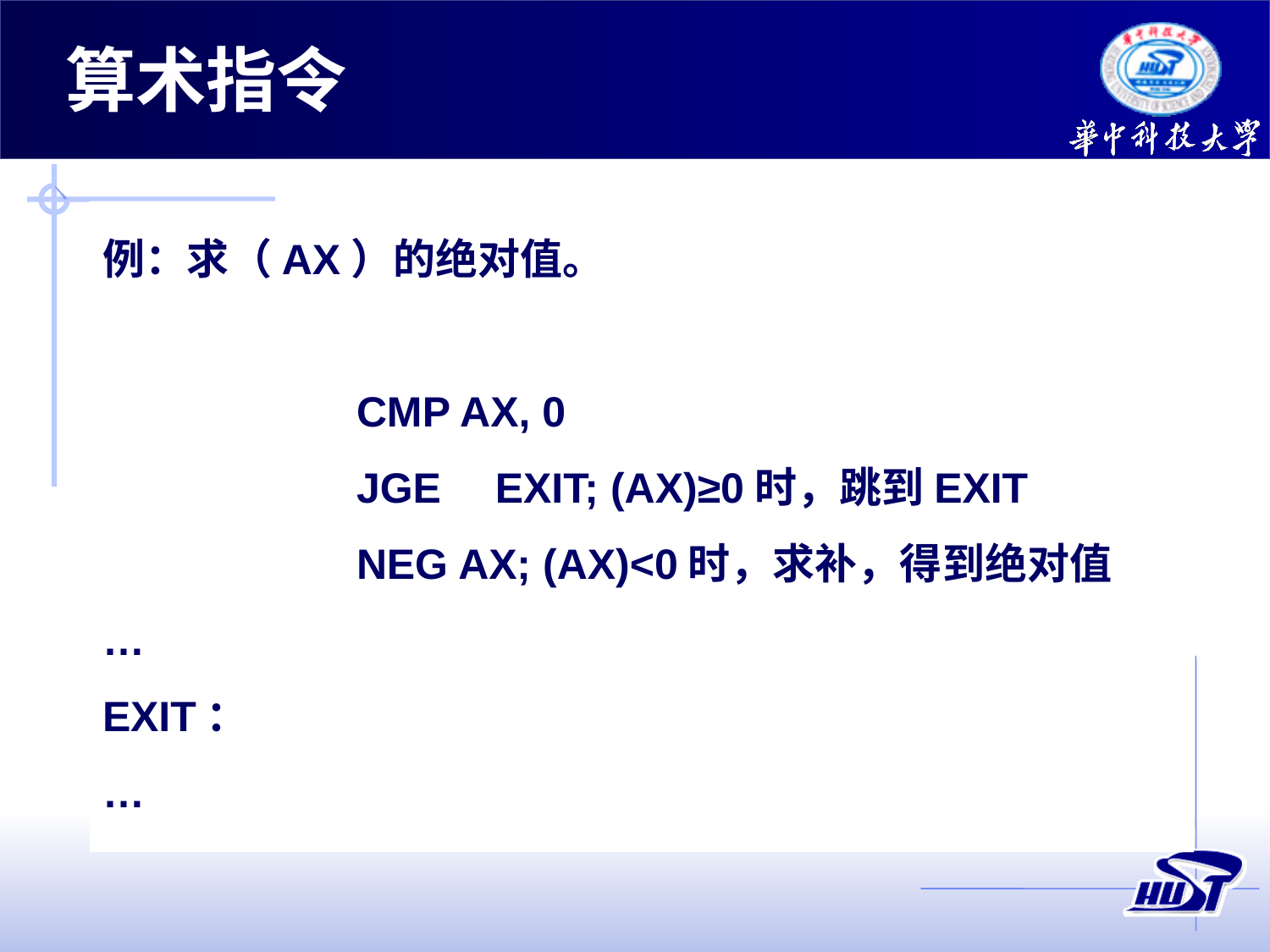

# 算术指令
例：求（AX）的绝对值。

		CMP AX, 0
		JGE	 EXIT; (AX)≥0时，跳到EXIT
		NEG AX; (AX)<0时，求补，得到绝对值
…
EXIT：
…